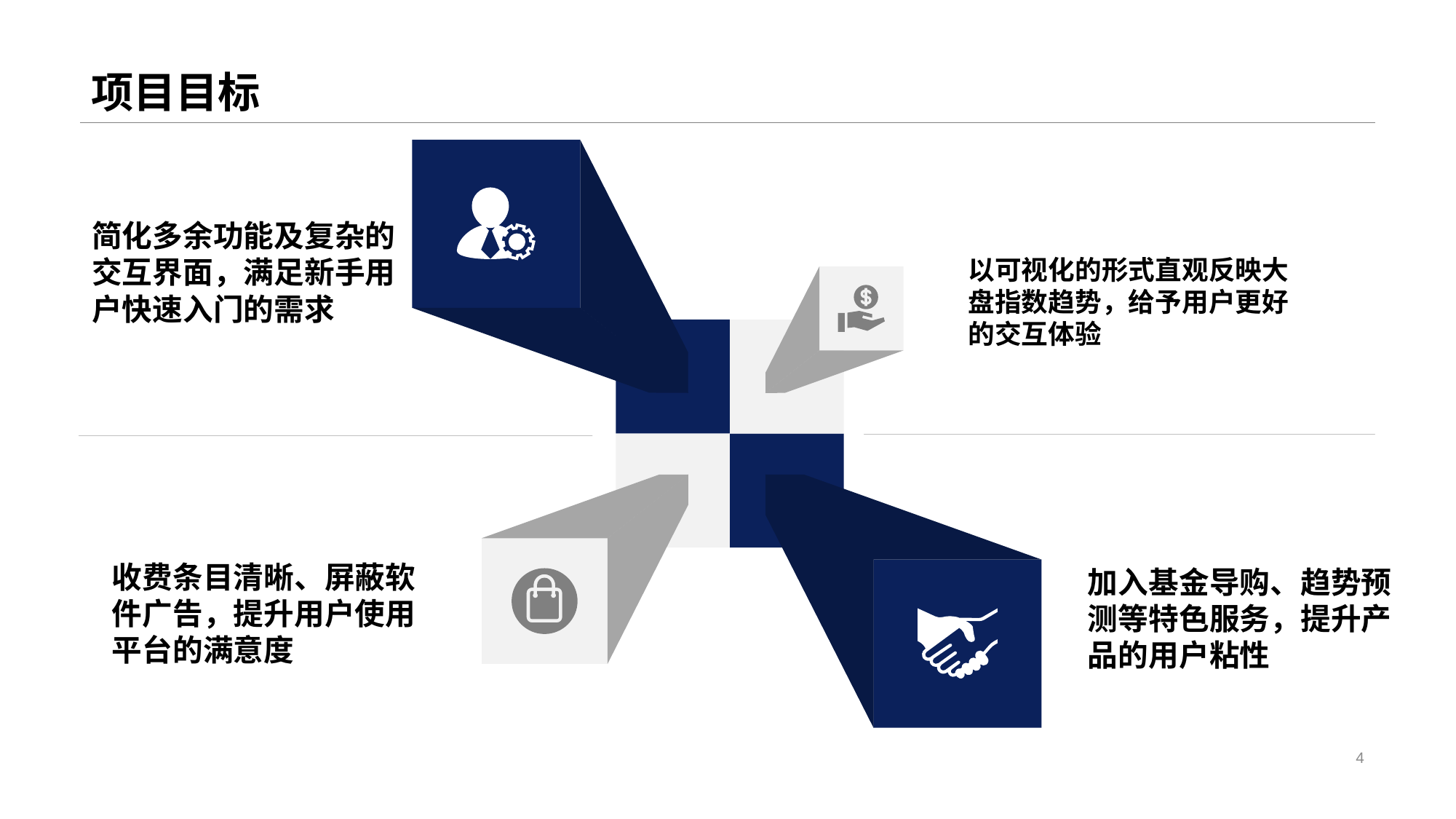

# 项目目标

简化多余功能及复杂的交互界面，满足新手用户快速入门的需求
以可视化的形式直观反映大盘指数趋势，给予用户更好的交互体验
收费条目清晰、屏蔽软件广告，提升用户使用平台的满意度
加入基金导购、趋势预测等特色服务，提升产品的用户粘性
4
www.islide.cc